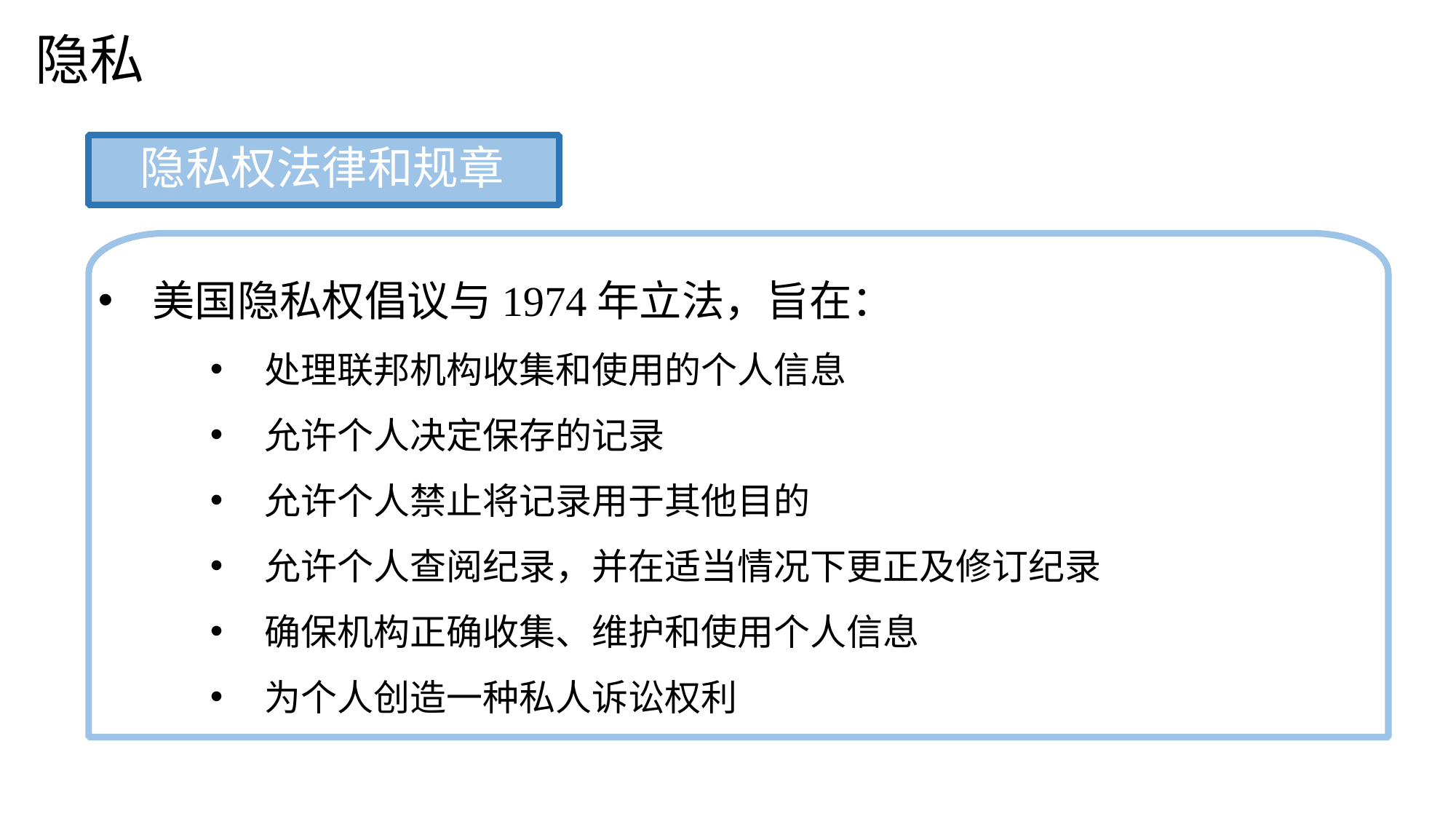

隐私

隐私权法律和规章
美国隐私权倡议与1974年立法，旨在：
处理联邦机构收集和使用的个人信息
允许个人决定保存的记录
允许个人禁止将记录用于其他目的
允许个人查阅纪录，并在适当情况下更正及修订纪录
确保机构正确收集、维护和使用个人信息
为个人创造一种私人诉讼权利